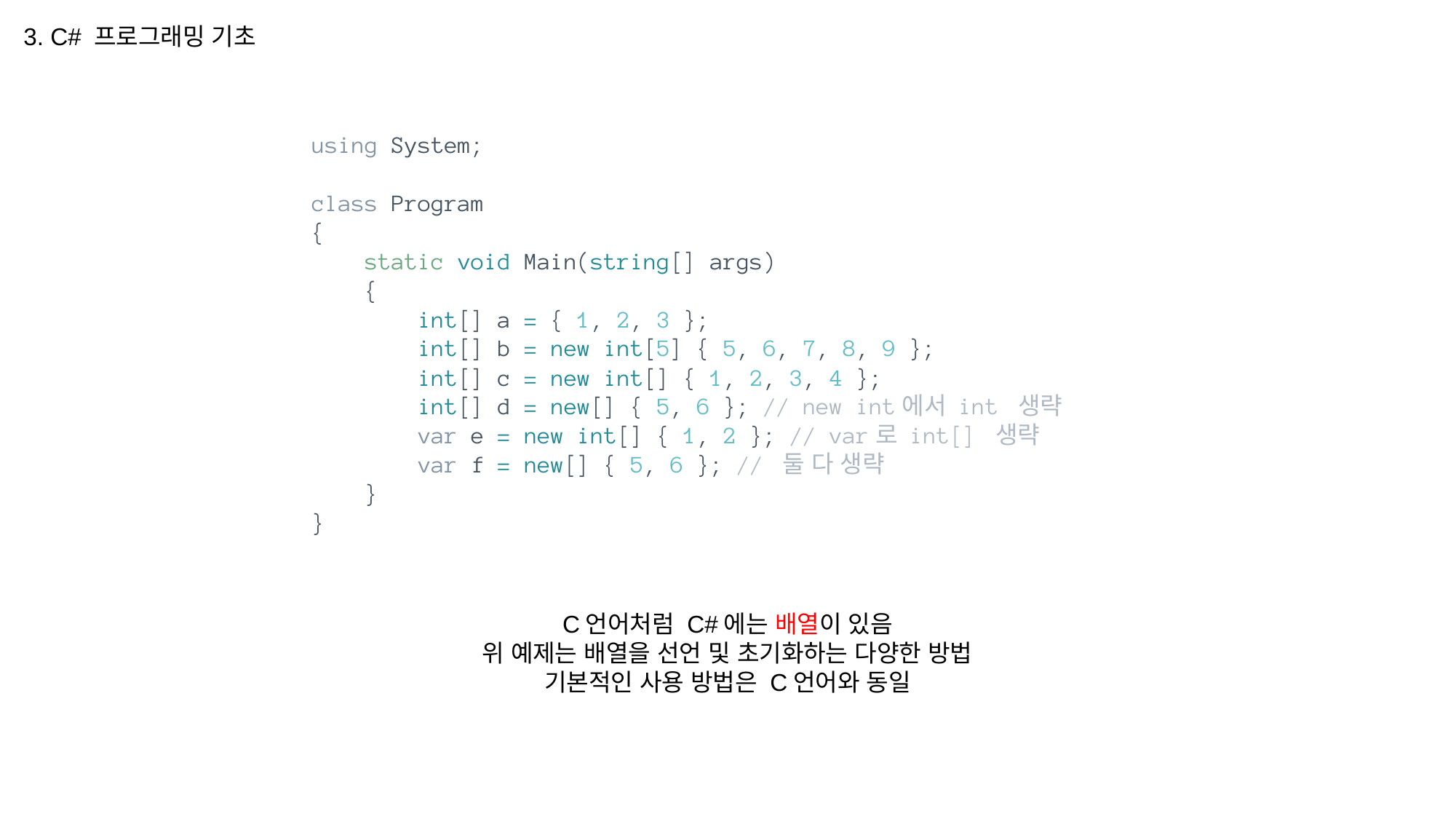

3. C# 프로그래밍 기초
using System;
class Program
{
    static void Main(string[] args)
    {
        int[] a = { 1, 2, 3 };
        int[] b = new int[5] { 5, 6, 7, 8, 9 };
        int[] c = new int[] { 1, 2, 3, 4 };
        int[] d = new[] { 5, 6 }; // new int에서 int 생략
        var e = new int[] { 1, 2 }; // var로 int[] 생략
        var f = new[] { 5, 6 }; // 둘 다 생략
    }
}
C언어처럼 C#에는 배열이 있음
위 예제는 배열을 선언 및 초기화하는 다양한 방법
기본적인 사용 방법은 C언어와 동일